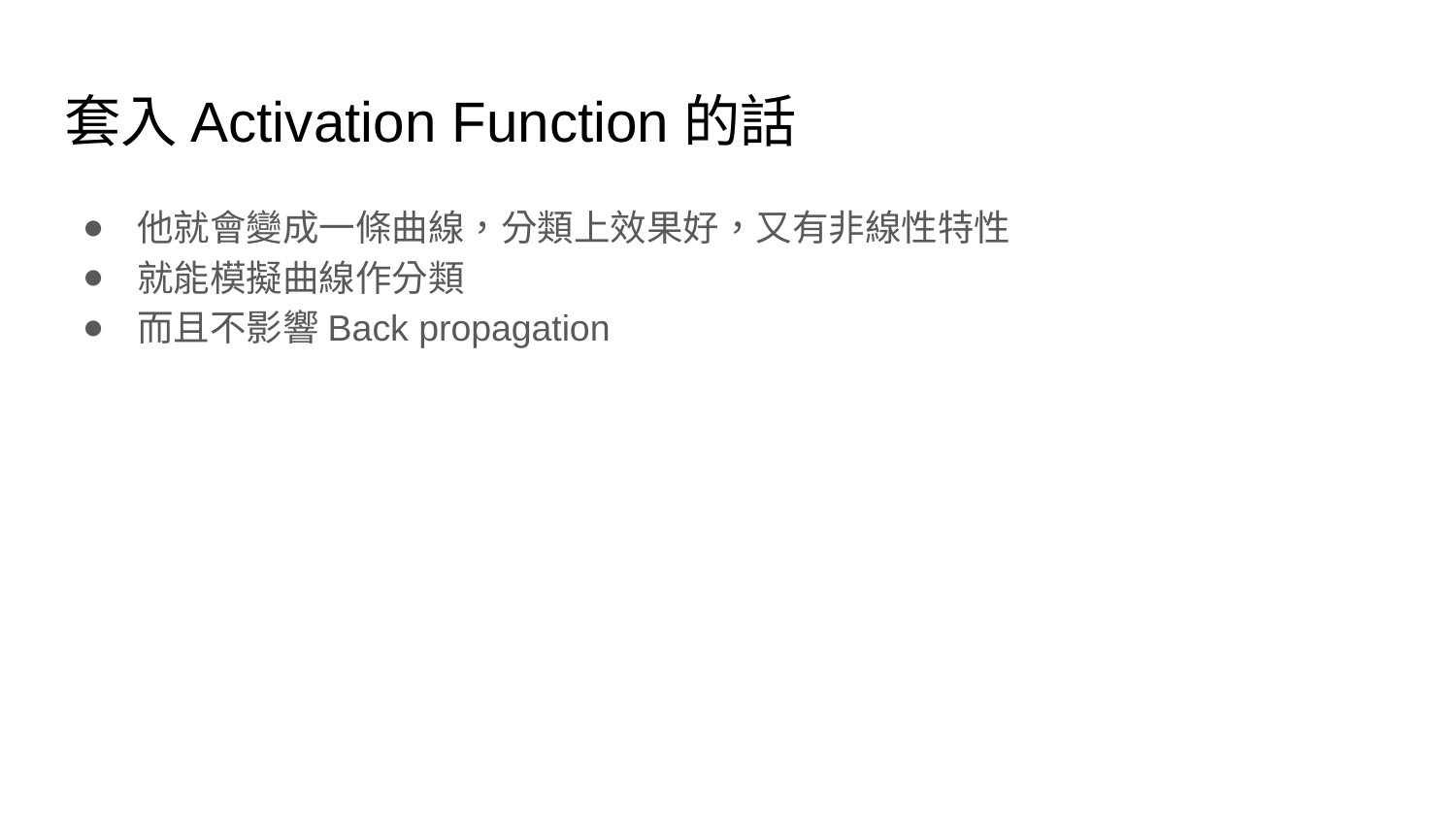

# 套入Activation Function的話
他就會變成一條曲線，分類上效果好，又有非線性特性
就能模擬曲線作分類
而且不影響Back propagation